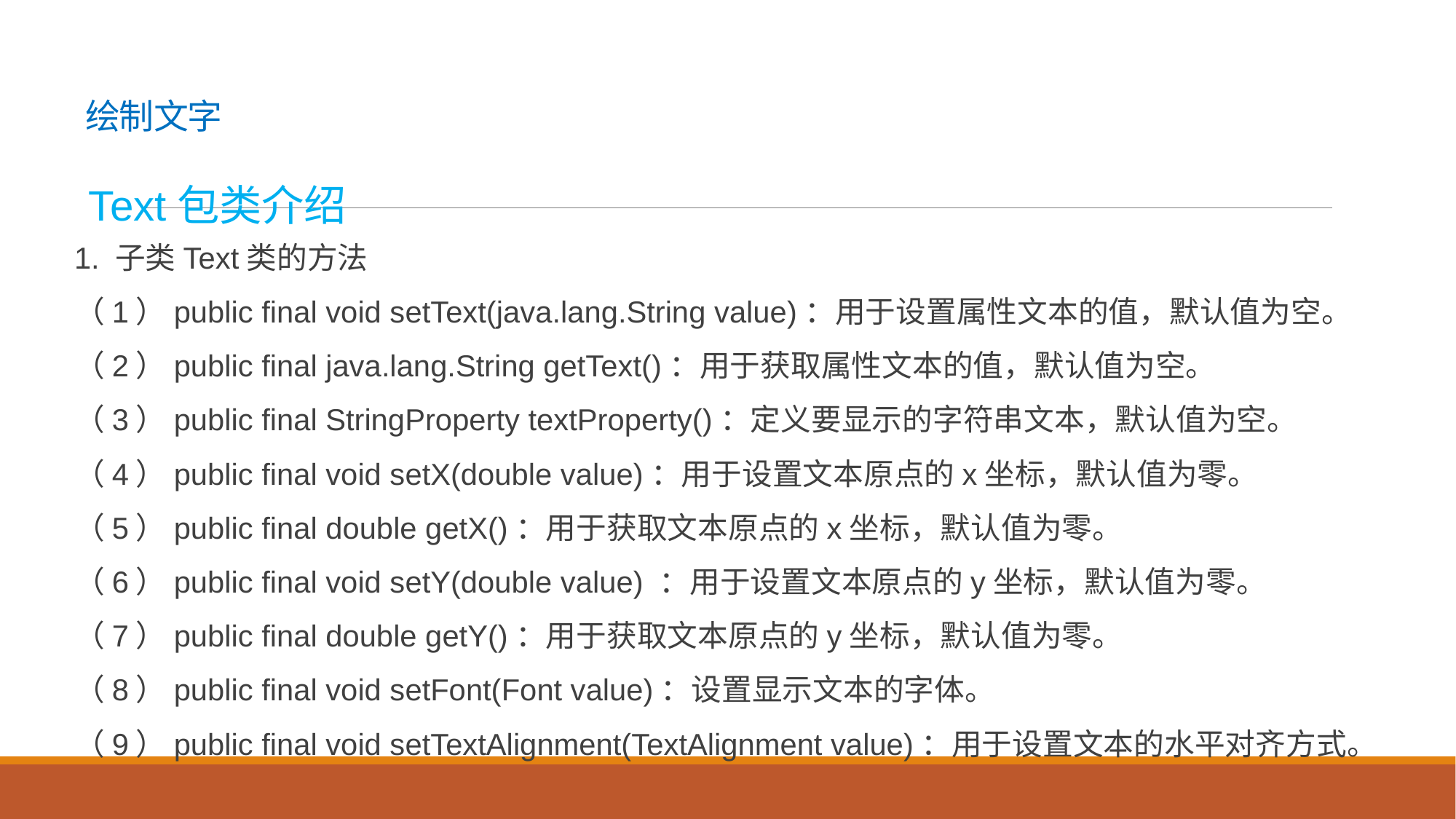

# 绘制文字
Text包类介绍
1. 子类Text类的方法
（1）public final void setText(java.lang.String value)：用于设置属性文本的值，默认值为空。
（2）public final java.lang.String getText()：用于获取属性文本的值，默认值为空。
（3）public final StringProperty textProperty()：定义要显示的字符串文本，默认值为空。
（4）public final void setX(double value)：用于设置文本原点的x坐标，默认值为零。
（5）public final double getX()：用于获取文本原点的x坐标，默认值为零。
（6）public final void setY(double value) ：用于设置文本原点的y坐标，默认值为零。
（7）public final double getY()：用于获取文本原点的y坐标，默认值为零。
（8）public final void setFont(Font value)：设置显示文本的字体。
（9）public final void setTextAlignment(TextAlignment value)：用于设置文本的水平对齐方式。